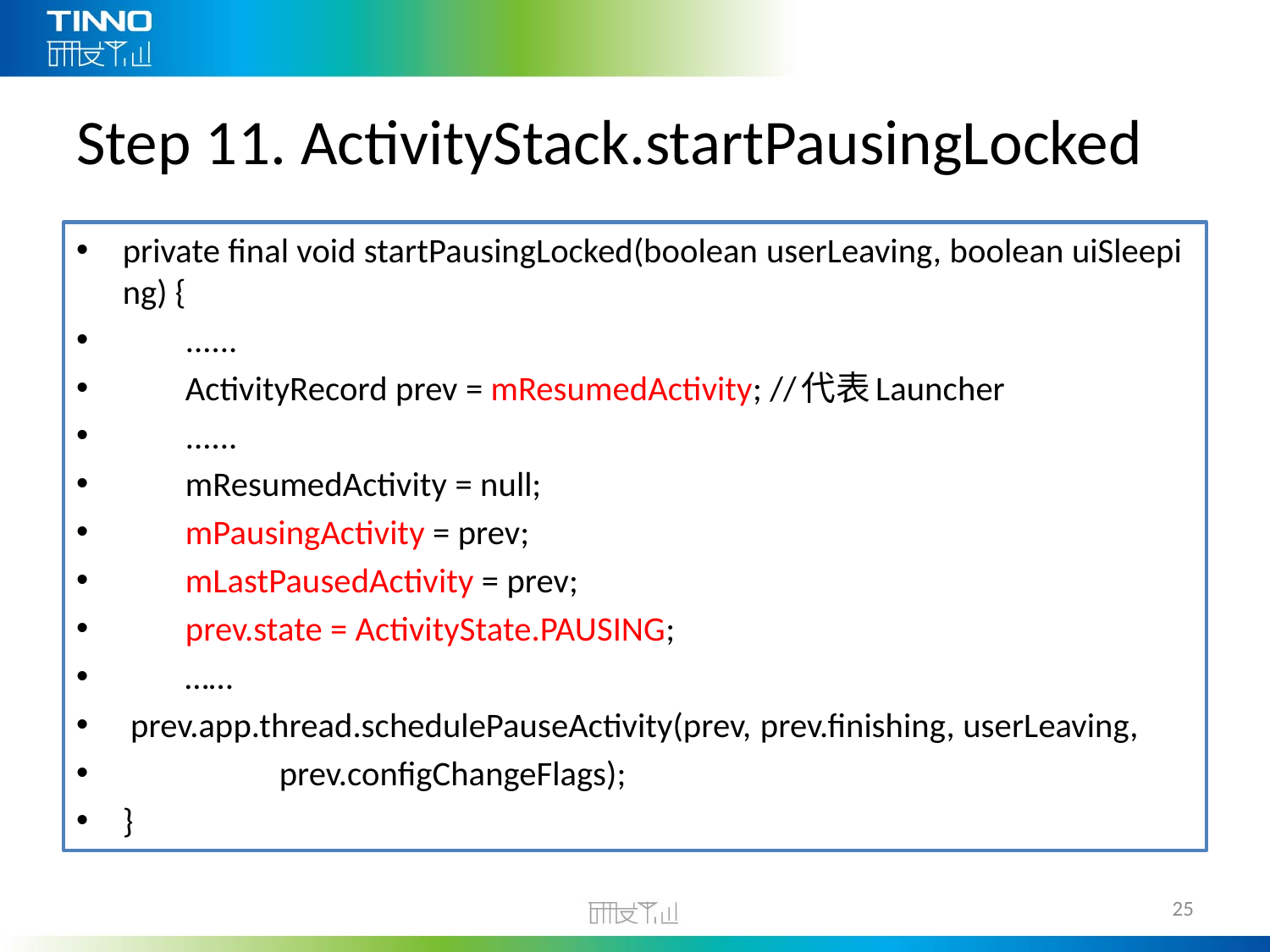

# Step 11. ActivityStack.startPausingLocked
private final void startPausingLocked(boolean userLeaving, boolean uiSleeping) {
        ......
        ActivityRecord prev = mResumedActivity; //代表Launcher
        ......
        mResumedActivity = null;
        mPausingActivity = prev;
        mLastPausedActivity = prev;
        prev.state = ActivityState.PAUSING;
        ……
 prev.app.thread.schedulePauseActivity(prev, prev.finishing, userLeaving,
                    prev.configChangeFlags);
}

25